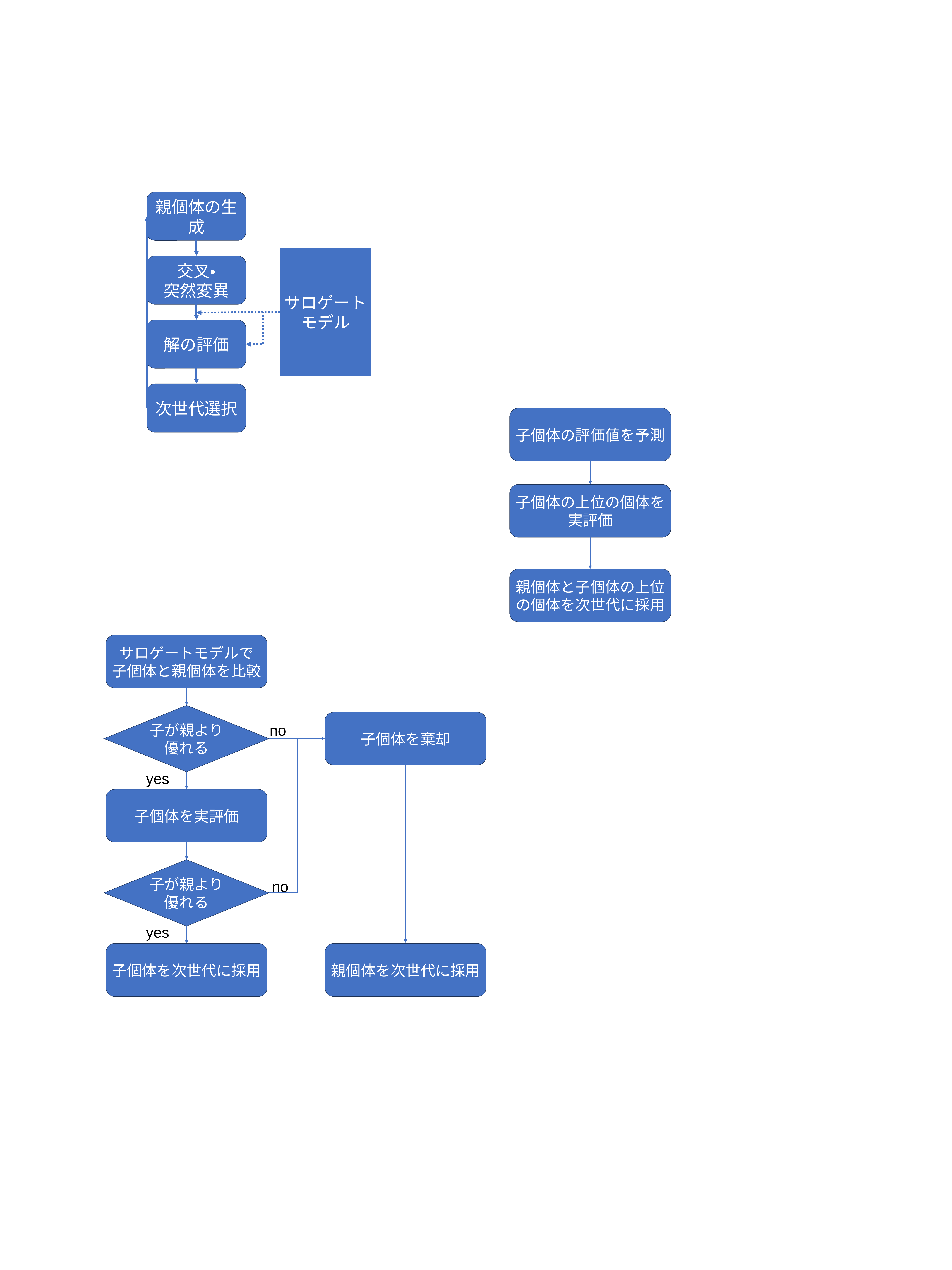

親個体の生成
交叉・
突然変異
解の評価
次世代選択
サロゲートモデル
子個体の評価値を予測
子個体の上位の個体を実評価
親個体と子個体の上位の個体を次世代に採用
サロゲートモデルで
子個体と親個体を比較
子が親より
優れる
子個体を棄却
no
yes
子個体を実評価
子が親より
優れる
no
yes
子個体を次世代に採用
親個体を次世代に採用